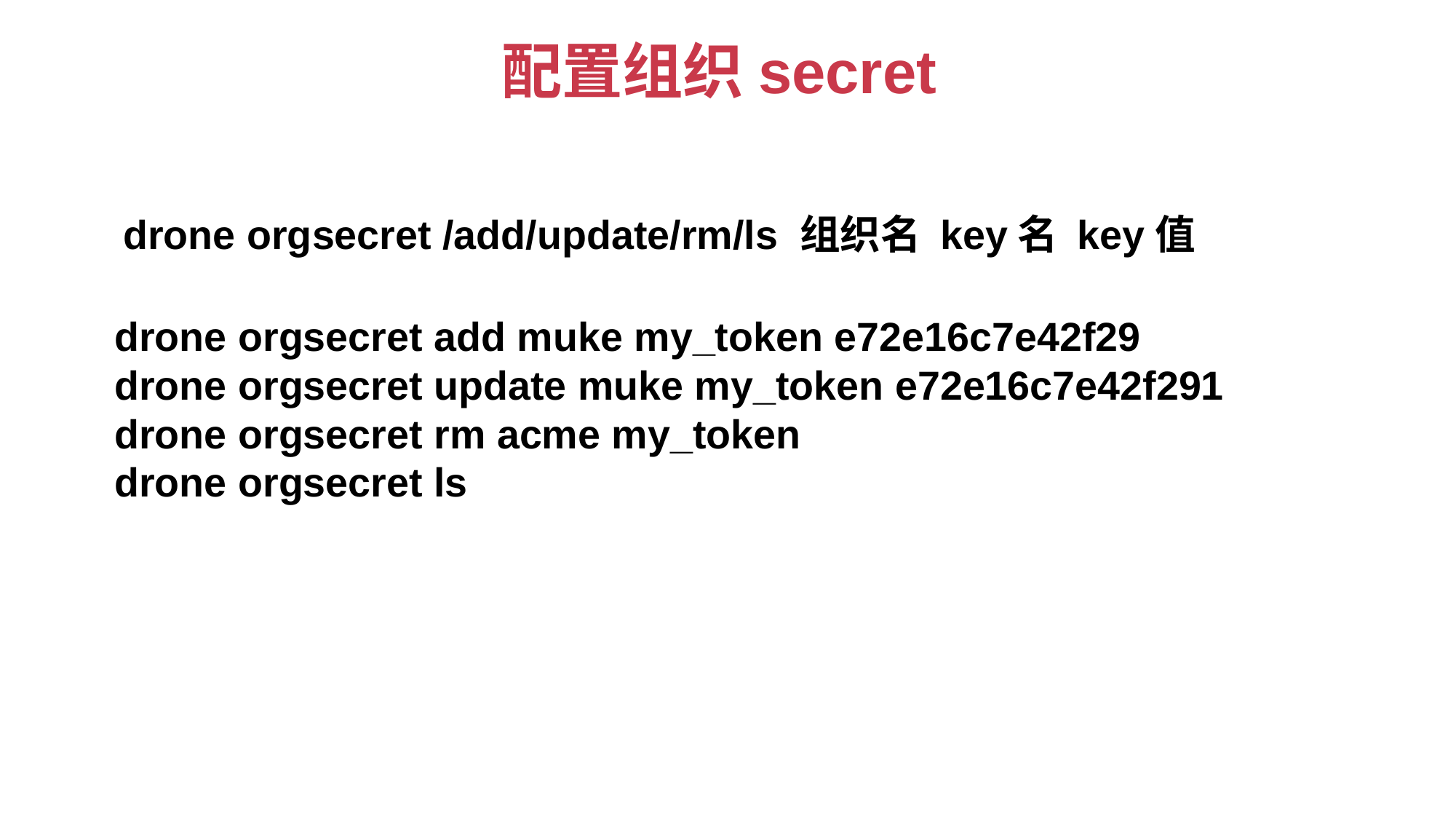

配置组织secret
drone orgsecret /add/update/rm/ls 组织名 key名 key值

drone orgsecret add muke my_token e72e16c7e42f29
drone orgsecret update muke my_token e72e16c7e42f291
drone orgsecret rm acme my_token
drone orgsecret ls